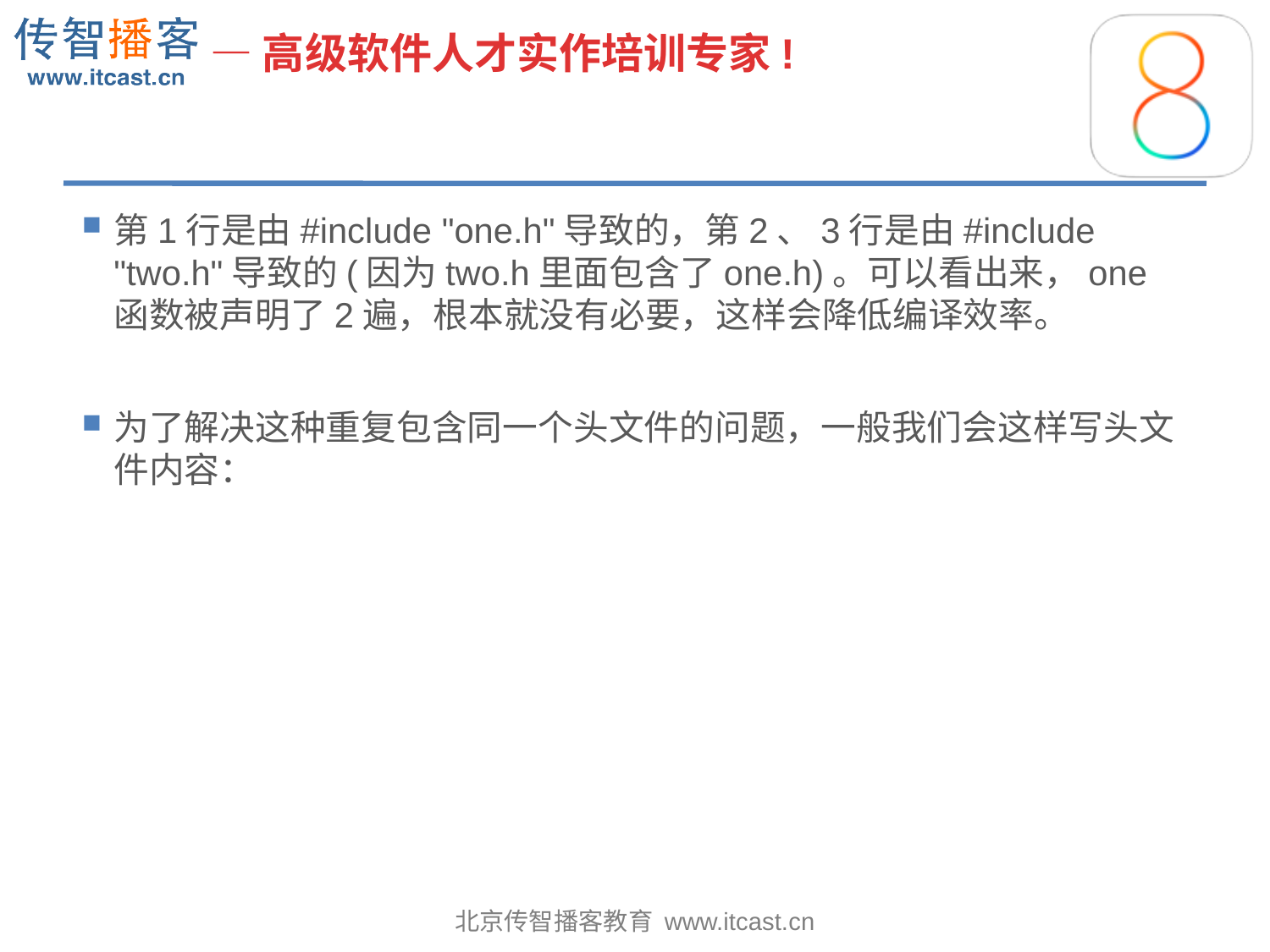

#
第1行是由#include "one.h"导致的，第2、3行是由#include "two.h"导致的(因为two.h里面包含了one.h)。可以看出来，one函数被声明了2遍，根本就没有必要，这样会降低编译效率。

为了解决这种重复包含同一个头文件的问题，一般我们会这样写头文件内容：